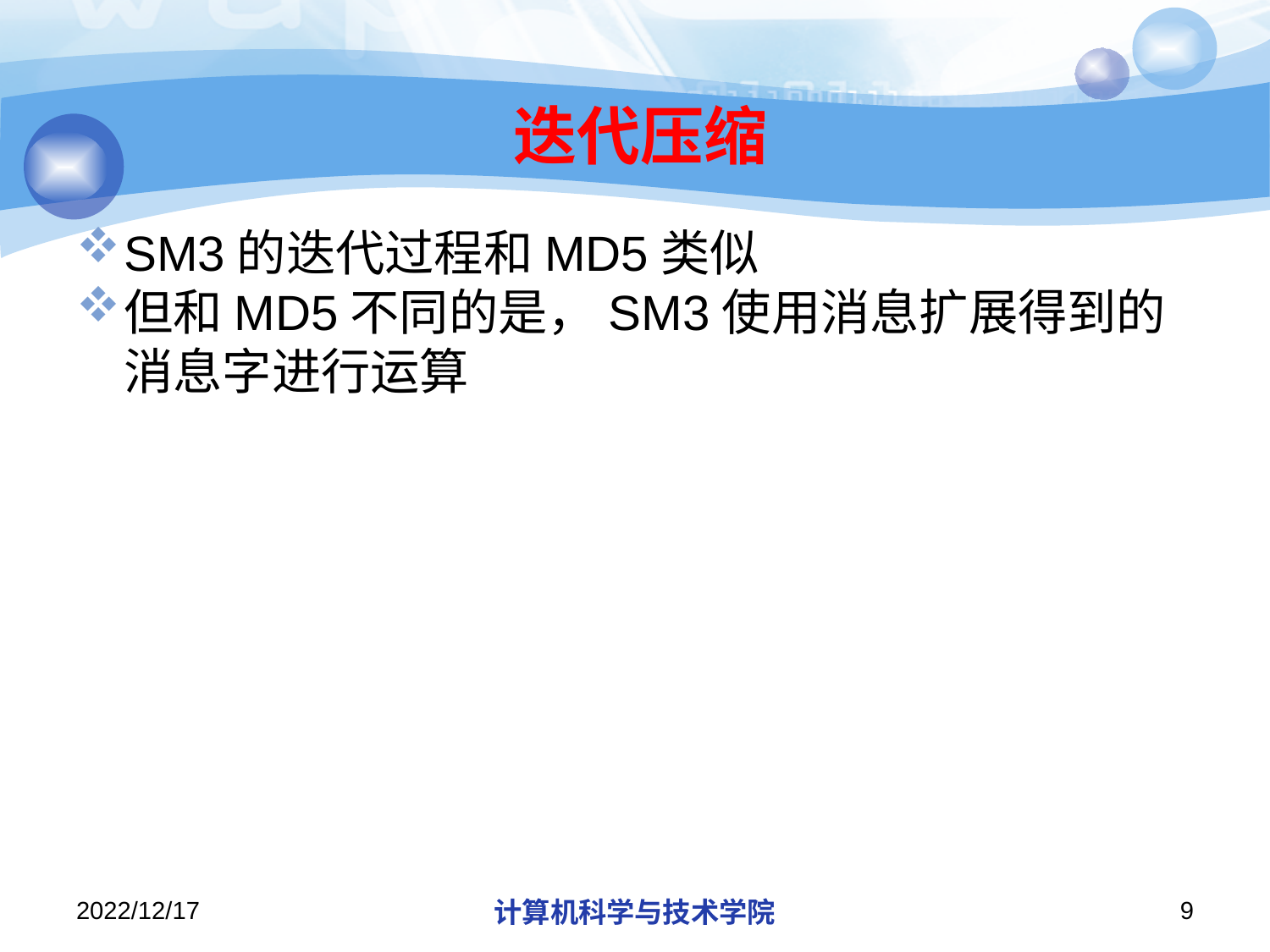

# 迭代压缩
SM3的迭代过程和MD5类似
但和MD5不同的是，SM3使用消息扩展得到的消息字进行运算

2022/12/17
计算机科学与技术学院
9